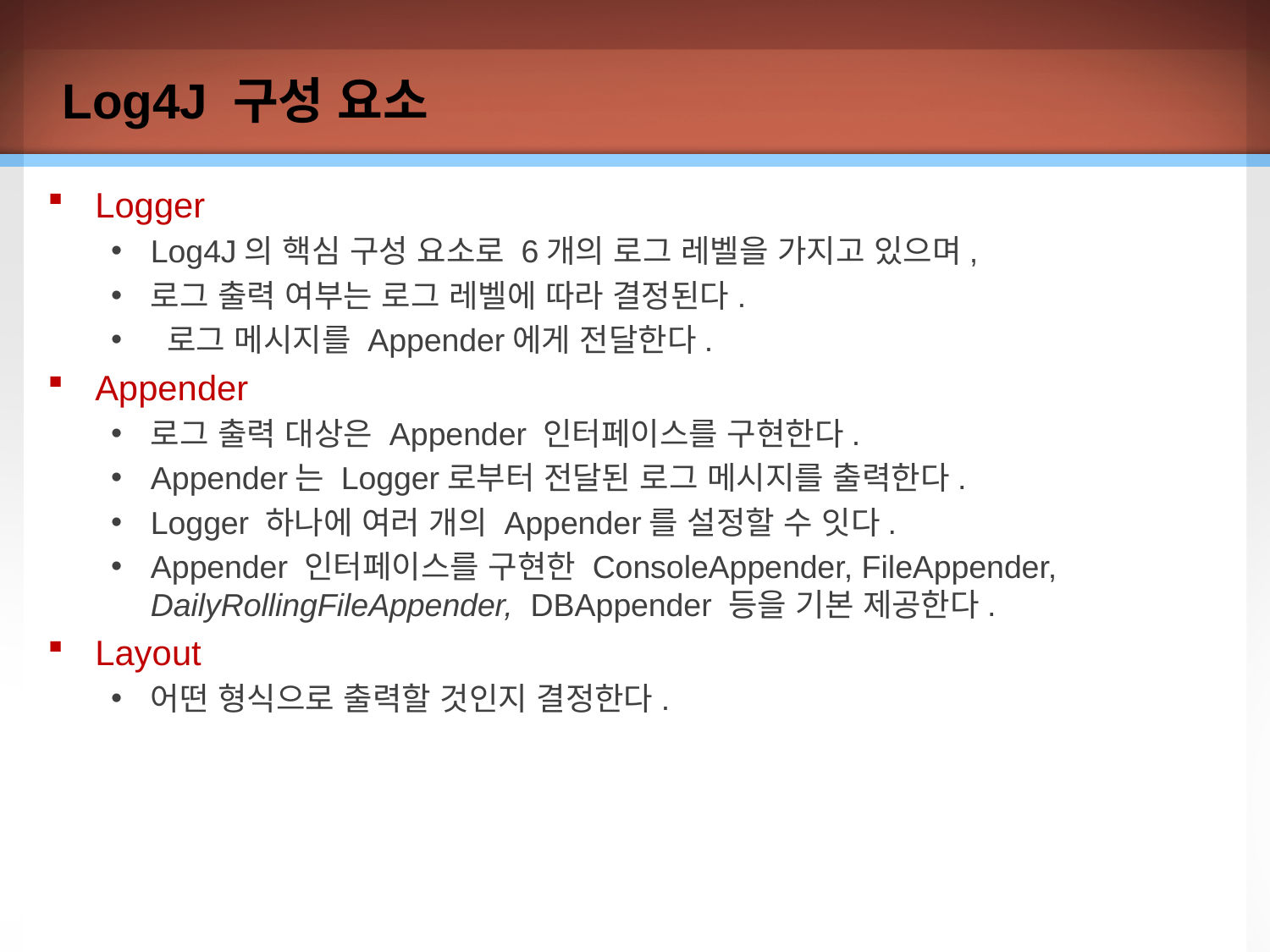

Log4J 구성 요소
Logger
Log4J의 핵심 구성 요소로 6개의 로그 레벨을 가지고 있으며,
로그 출력 여부는 로그 레벨에 따라 결정된다.
 로그 메시지를 Appender에게 전달한다.
Appender
로그 출력 대상은 Appender 인터페이스를 구현한다.
Appender는 Logger로부터 전달된 로그 메시지를 출력한다.
Logger 하나에 여러 개의 Appender를 설정할 수 잇다.
Appender 인터페이스를 구현한 ConsoleAppender, FileAppender, DailyRollingFileAppender,  DBAppender 등을 기본 제공한다.
Layout
어떤 형식으로 출력할 것인지 결정한다.